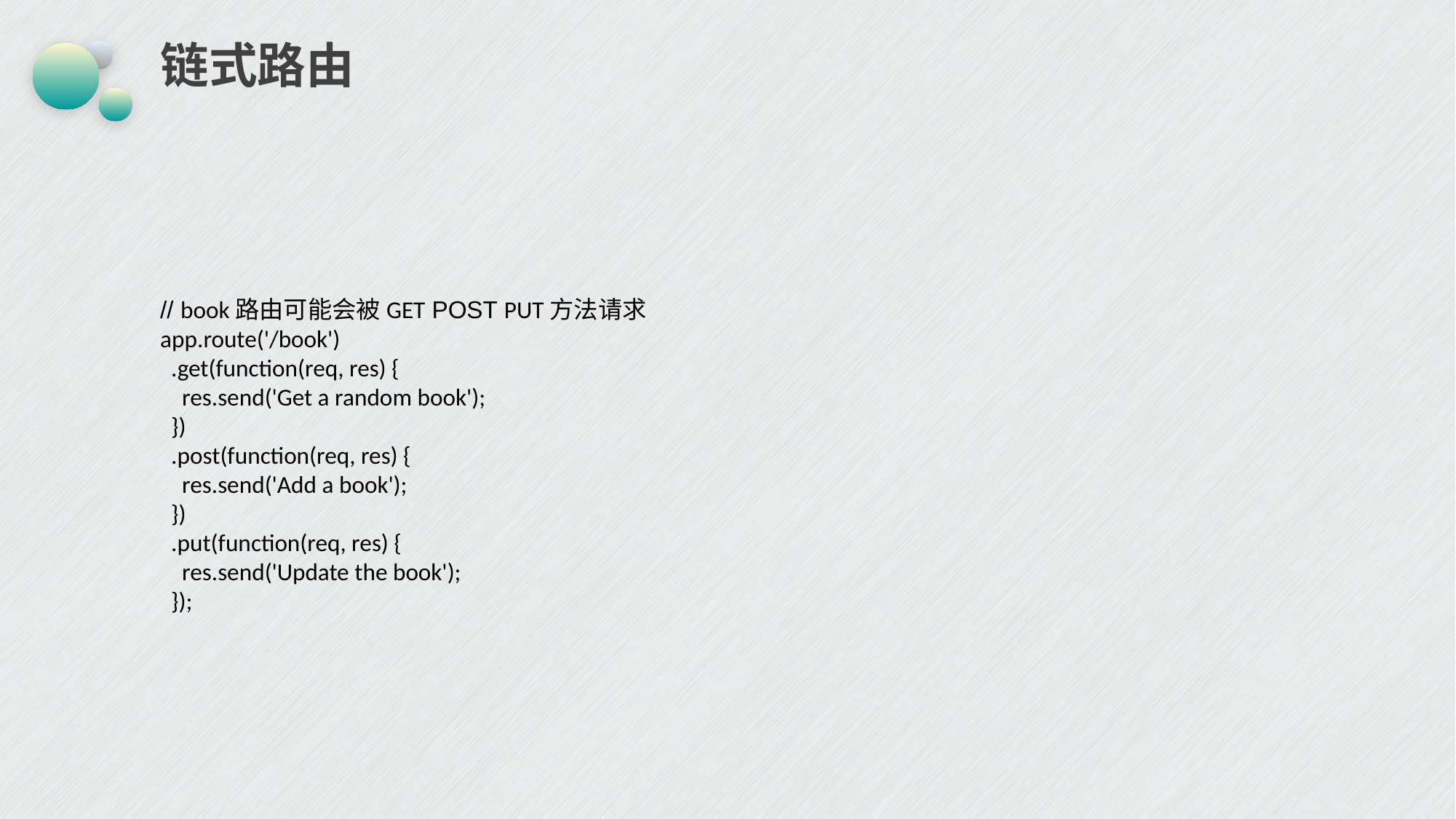

# 链式路由

// book路由可能会被GET POST PUT方法请求app.route('/book')  .get(function(req, res) {    res.send('Get a random book');  })  .post(function(req, res) {    res.send('Add a book');  })  .put(function(req, res) {    res.send('Update the book');  });